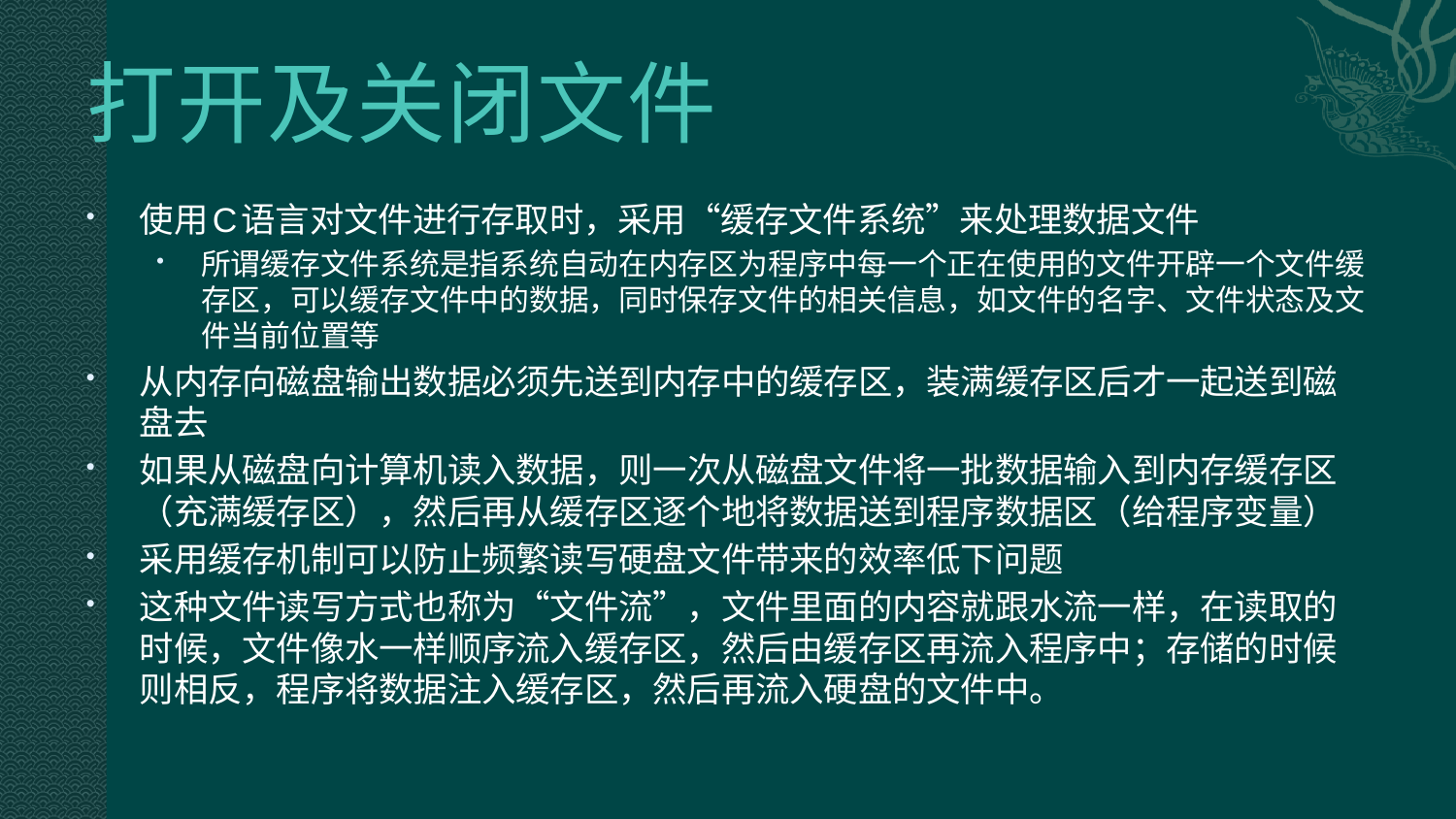

# 打开及关闭文件
使用C语言对文件进行存取时，采用“缓存文件系统”来处理数据文件
所谓缓存文件系统是指系统自动在内存区为程序中每一个正在使用的文件开辟一个文件缓存区，可以缓存文件中的数据，同时保存文件的相关信息，如文件的名字、文件状态及文件当前位置等
从内存向磁盘输出数据必须先送到内存中的缓存区，装满缓存区后才一起送到磁盘去
如果从磁盘向计算机读入数据，则一次从磁盘文件将一批数据输入到内存缓存区（充满缓存区），然后再从缓存区逐个地将数据送到程序数据区（给程序变量）
采用缓存机制可以防止频繁读写硬盘文件带来的效率低下问题
这种文件读写方式也称为“文件流”，文件里面的内容就跟水流一样，在读取的时候，文件像水一样顺序流入缓存区，然后由缓存区再流入程序中；存储的时候则相反，程序将数据注入缓存区，然后再流入硬盘的文件中。